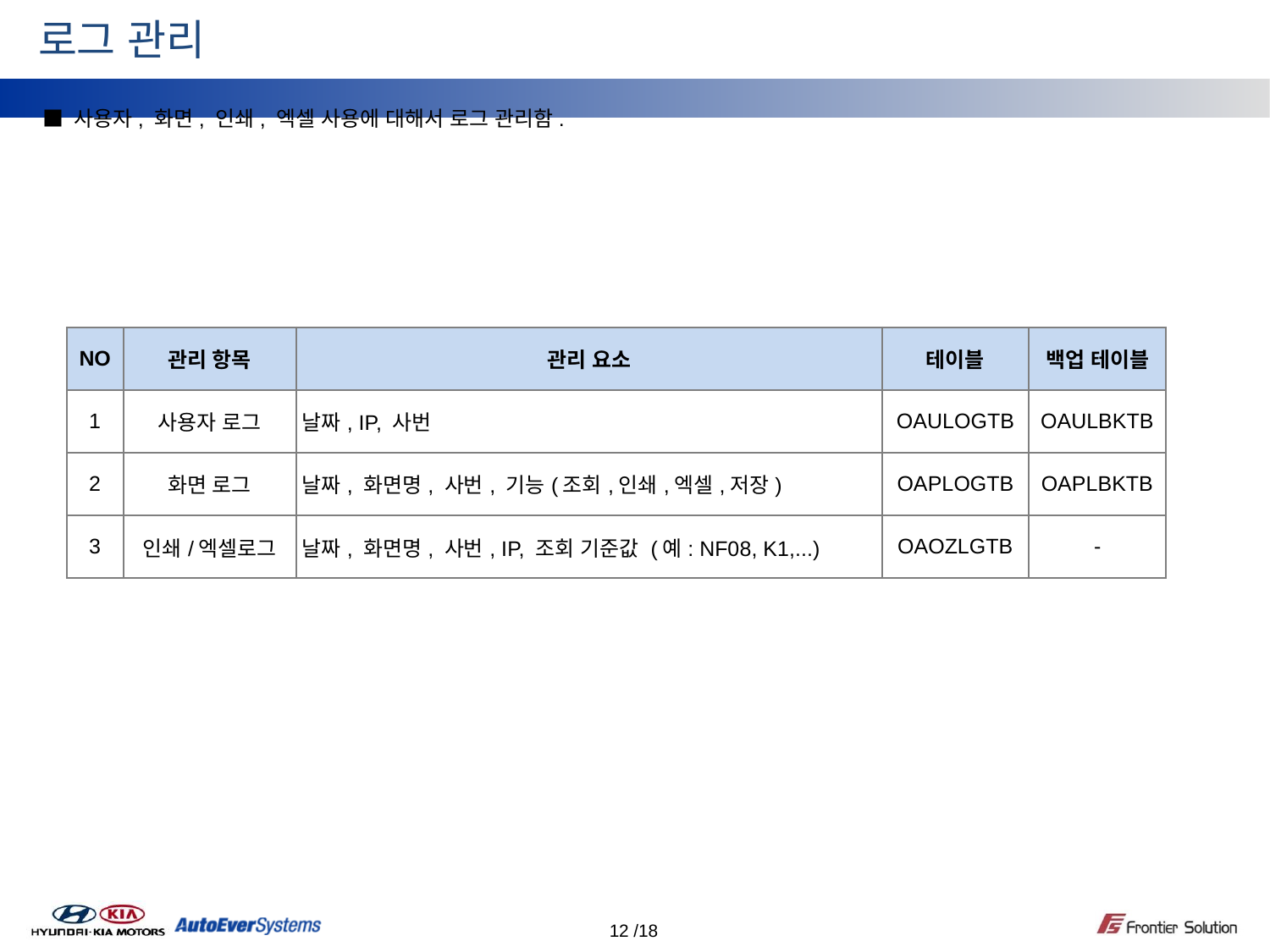

로그 관리
■ 사용자, 화면, 인쇄, 엑셀 사용에 대해서 로그 관리함.
| NO | 관리 항목 | 관리 요소 | 테이블 | 백업 테이블 |
| --- | --- | --- | --- | --- |
| 1 | 사용자 로그 | 날짜, IP, 사번 | OAULOGTB | OAULBKTB |
| 2 | 화면 로그 | 날짜, 화면명, 사번, 기능(조회,인쇄,엑셀,저장) | OAPLOGTB | OAPLBKTB |
| 3 | 인쇄/엑셀로그 | 날짜, 화면명, 사번, IP, 조회 기준값 (예: NF08, K1,...) | OAOZLGTB | - |